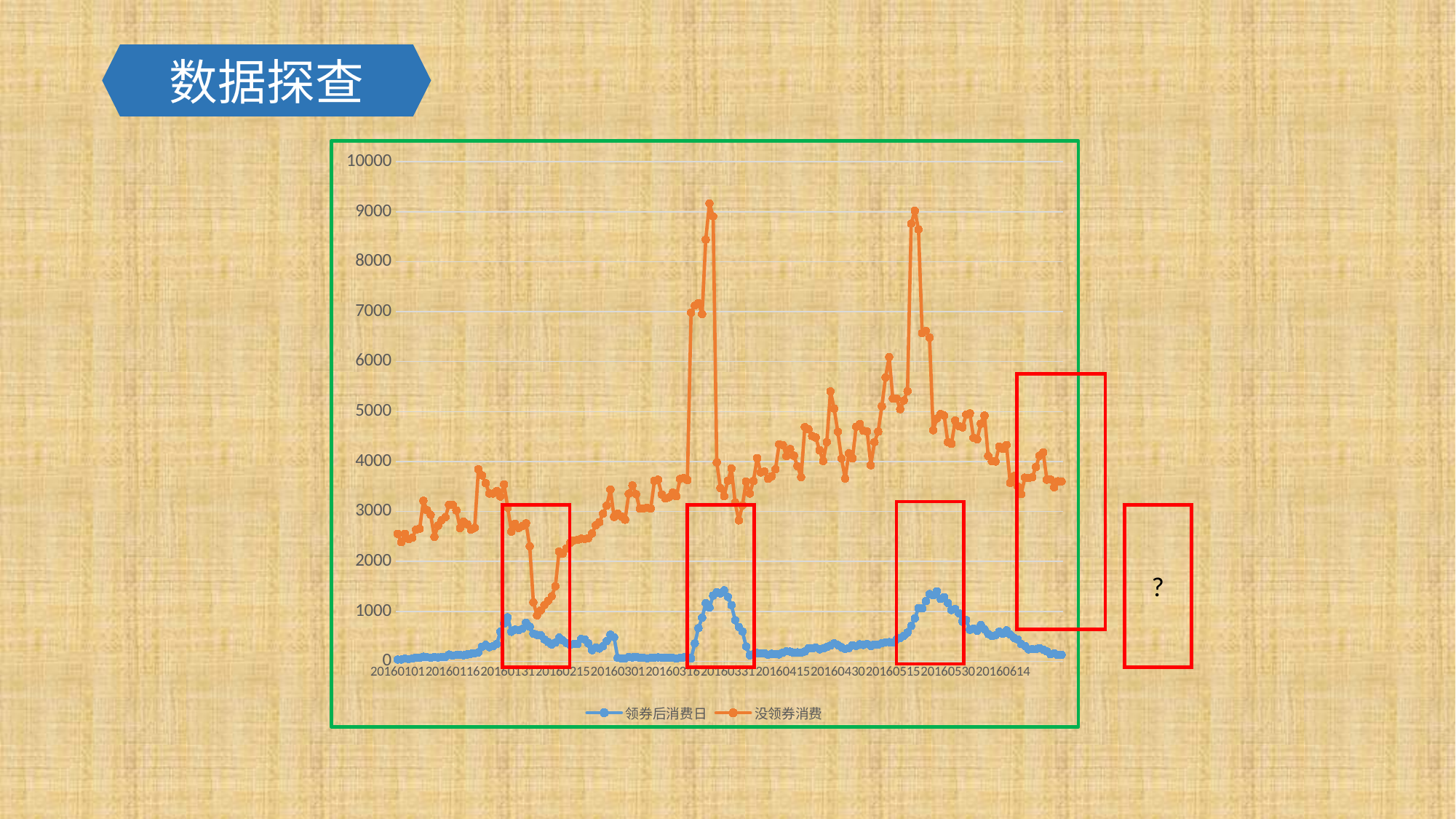

数据探查

### Chart

| Category | 领券后消费日 | 没领券消费 |
|---|---|---|
| 20160101 | 36.0 | 2552.0 |
| 20160102 | 36.0 | 2385.0 |
| 20160103 | 57.0 | 2554.0 |
| 20160104 | 47.0 | 2448.0 |
| 20160105 | 54.0 | 2473.0 |
| 20160106 | 77.0 | 2636.0 |
| 20160107 | 72.0 | 2658.0 |
| 20160108 | 93.0 | 3216.0 |
| 20160109 | 84.0 | 3027.0 |
| 20160110 | 75.0 | 2934.0 |
| 20160111 | 87.0 | 2493.0 |
| 20160112 | 79.0 | 2717.0 |
| 20160113 | 88.0 | 2824.0 |
| 20160114 | 90.0 | 2886.0 |
| 20160115 | 137.0 | 3131.0 |
| 20160116 | 116.0 | 3135.0 |
| 20160117 | 127.0 | 3022.0 |
| 20160118 | 135.0 | 2667.0 |
| 20160119 | 124.0 | 2797.0 |
| 20160120 | 140.0 | 2745.0 |
| 20160121 | 152.0 | 2638.0 |
| 20160122 | 164.0 | 2675.0 |
| 20160123 | 181.0 | 3846.0 |
| 20160124 | 293.0 | 3722.0 |
| 20160125 | 330.0 | 3566.0 |
| 20160126 | 284.0 | 3360.0 |
| 20160127 | 304.0 | 3360.0 |
| 20160128 | 348.0 | 3409.0 |
| 20160129 | 595.0 | 3300.0 |
| 20160130 | 754.0 | 3542.0 |
| 20160131 | 881.0 | 3079.0 |
| 20160201 | 592.0 | 2598.0 |
| 20160202 | 635.0 | 2756.0 |
| 20160203 | 625.0 | 2670.0 |
| 20160204 | 652.0 | 2706.0 |
| 20160205 | 775.0 | 2762.0 |
| 20160206 | 694.0 | 2305.0 |
| 20160207 | 552.0 | 1180.0 |
| 20160208 | 530.0 | 921.0 |
| 20160209 | 527.0 | 1023.0 |
| 20160210 | 441.0 | 1128.0 |
| 20160211 | 387.0 | 1211.0 |
| 20160212 | 338.0 | 1304.0 |
| 20160213 | 376.0 | 1502.0 |
| 20160214 | 476.0 | 2199.0 |
| 20160215 | 422.0 | 2158.0 |
| 20160216 | 368.0 | 2262.0 |
| 20160217 | 333.0 | 2371.0 |
| 20160218 | 347.0 | 2420.0 |
| 20160219 | 348.0 | 2434.0 |
| 20160220 | 447.0 | 2457.0 |
| 20160221 | 441.0 | 2453.0 |
| 20160222 | 359.0 | 2467.0 |
| 20160223 | 225.0 | 2559.0 |
| 20160224 | 277.0 | 2721.0 |
| 20160225 | 257.0 | 2786.0 |
| 20160226 | 308.0 | 2957.0 |
| 20160227 | 410.0 | 3118.0 |
| 20160228 | 533.0 | 3439.0 |
| 20160229 | 485.0 | 2893.0 |
| 20160301 | 70.0 | 2955.0 |
| 20160302 | 61.0 | 2903.0 |
| 20160303 | 61.0 | 2835.0 |
| 20160304 | 85.0 | 3356.0 |
| 20160305 | 79.0 | 3522.0 |
| 20160306 | 92.0 | 3346.0 |
| 20160307 | 74.0 | 3055.0 |
| 20160308 | 69.0 | 3063.0 |
| 20160309 | 62.0 | 3075.0 |
| 20160310 | 70.0 | 3061.0 |
| 20160311 | 75.0 | 3614.0 |
| 20160312 | 81.0 | 3637.0 |
| 20160313 | 76.0 | 3339.0 |
| 20160314 | 69.0 | 3263.0 |
| 20160315 | 69.0 | 3286.0 |
| 20160316 | 72.0 | 3378.0 |
| 20160317 | 58.0 | 3305.0 |
| 20160318 | 73.0 | 3651.0 |
| 20160319 | 81.0 | 3667.0 |
| 20160320 | 86.0 | 3628.0 |
| 20160321 | 57.0 | 6980.0 |
| 20160322 | 359.0 | 7120.0 |
| 20160323 | 665.0 | 7172.0 |
| 20160324 | 874.0 | 6951.0 |
| 20160325 | 1164.0 | 8441.0 |
| 20160326 | 1076.0 | 9167.0 |
| 20160327 | 1318.0 | 8907.0 |
| 20160328 | 1387.0 | 3983.0 |
| 20160329 | 1362.0 | 3466.0 |
| 20160330 | 1421.0 | 3307.0 |
| 20160331 | 1291.0 | 3612.0 |
| 20160401 | 1127.0 | 3860.0 |
| 20160402 | 825.0 | 3183.0 |
| 20160403 | 690.0 | 2821.0 |
| 20160404 | 599.0 | 3122.0 |
| 20160405 | 300.0 | 3599.0 |
| 20160406 | 123.0 | 3360.0 |
| 20160407 | 143.0 | 3613.0 |
| 20160408 | 166.0 | 4067.0 |
| 20160409 | 163.0 | 3782.0 |
| 20160410 | 163.0 | 3800.0 |
| 20160411 | 133.0 | 3655.0 |
| 20160412 | 153.0 | 3706.0 |
| 20160413 | 149.0 | 3843.0 |
| 20160414 | 139.0 | 4346.0 |
| 20160415 | 176.0 | 4332.0 |
| 20160416 | 201.0 | 4108.0 |
| 20160417 | 196.0 | 4250.0 |
| 20160418 | 171.0 | 4117.0 |
| 20160419 | 181.0 | 3909.0 |
| 20160420 | 173.0 | 3688.0 |
| 20160421 | 199.0 | 4688.0 |
| 20160422 | 262.0 | 4646.0 |
| 20160423 | 259.0 | 4511.0 |
| 20160424 | 275.0 | 4480.0 |
| 20160425 | 242.0 | 4228.0 |
| 20160426 | 260.0 | 4011.0 |
| 20160427 | 286.0 | 4388.0 |
| 20160428 | 319.0 | 5403.0 |
| 20160429 | 361.0 | 5059.0 |
| 20160430 | 327.0 | 4596.0 |
| 20160501 | 283.0 | 4060.0 |
| 20160502 | 251.0 | 3658.0 |
| 20160503 | 265.0 | 4163.0 |
| 20160504 | 323.0 | 4065.0 |
| 20160505 | 310.0 | 4694.0 |
| 20160506 | 341.0 | 4751.0 |
| 20160507 | 328.0 | 4616.0 |
| 20160508 | 348.0 | 4600.0 |
| 20160509 | 306.0 | 3927.0 |
| 20160510 | 339.0 | 4389.0 |
| 20160511 | 331.0 | 4598.0 |
| 20160512 | 362.0 | 5105.0 |
| 20160513 | 383.0 | 5684.0 |
| 20160514 | 385.0 | 6093.0 |
| 20160515 | 378.0 | 5262.0 |
| 20160516 | 437.0 | 5264.0 |
| 20160517 | 466.0 | 5049.0 |
| 20160518 | 510.0 | 5222.0 |
| 20160519 | 577.0 | 5407.0 |
| 20160520 | 709.0 | 8763.0 |
| 20160521 | 864.0 | 9019.0 |
| 20160522 | 1068.0 | 8645.0 |
| 20160523 | 1060.0 | 6571.0 |
| 20160524 | 1206.0 | 6614.0 |
| 20160525 | 1349.0 | 6482.0 |
| 20160526 | 1323.0 | 4626.0 |
| 20160527 | 1401.0 | 4859.0 |
| 20160528 | 1253.0 | 4950.0 |
| 20160529 | 1285.0 | 4919.0 |
| 20160530 | 1169.0 | 4388.0 |
| 20160531 | 1028.0 | 4353.0 |
| 20160601 | 1046.0 | 4821.0 |
| 20160602 | 963.0 | 4711.0 |
| 20160603 | 796.0 | 4685.0 |
| 20160604 | 826.0 | 4941.0 |
| 20160605 | 632.0 | 4963.0 |
| 20160606 | 657.0 | 4474.0 |
| 20160607 | 610.0 | 4445.0 |
| 20160608 | 727.0 | 4756.0 |
| 20160609 | 642.0 | 4917.0 |
| 20160610 | 548.0 | 4109.0 |
| 20160611 | 507.0 | 4003.0 |
| 20160612 | 523.0 | 4000.0 |
| 20160613 | 596.0 | 4301.0 |
| 20160614 | 554.0 | 4252.0 |
| 20160615 | 620.0 | 4331.0 |

?